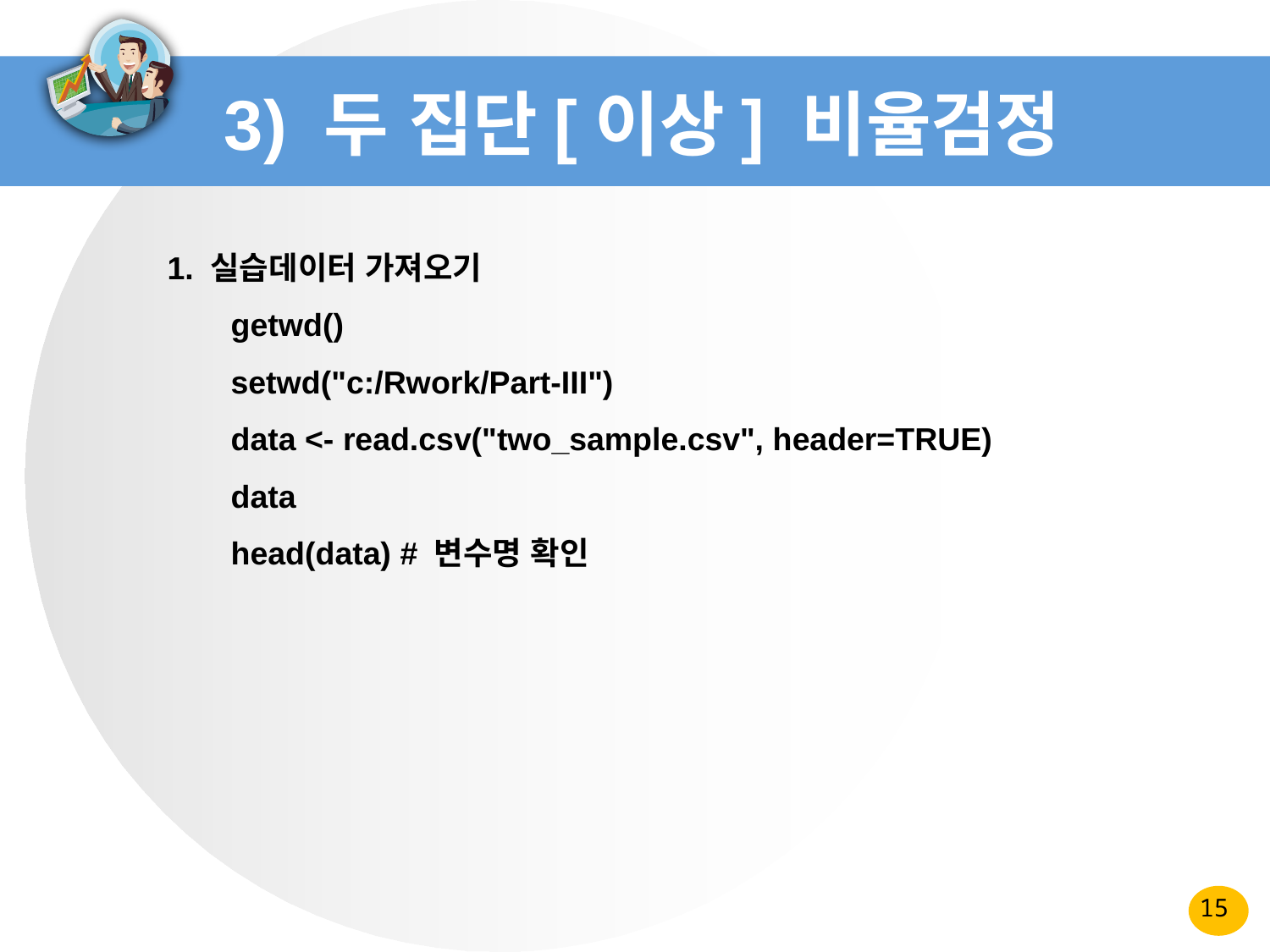

# 3) 두 집단[이상] 비율검정
1. 실습데이터 가져오기
getwd()
setwd("c:/Rwork/Part-III")
data <- read.csv("two_sample.csv", header=TRUE)
data
head(data) # 변수명 확인
15